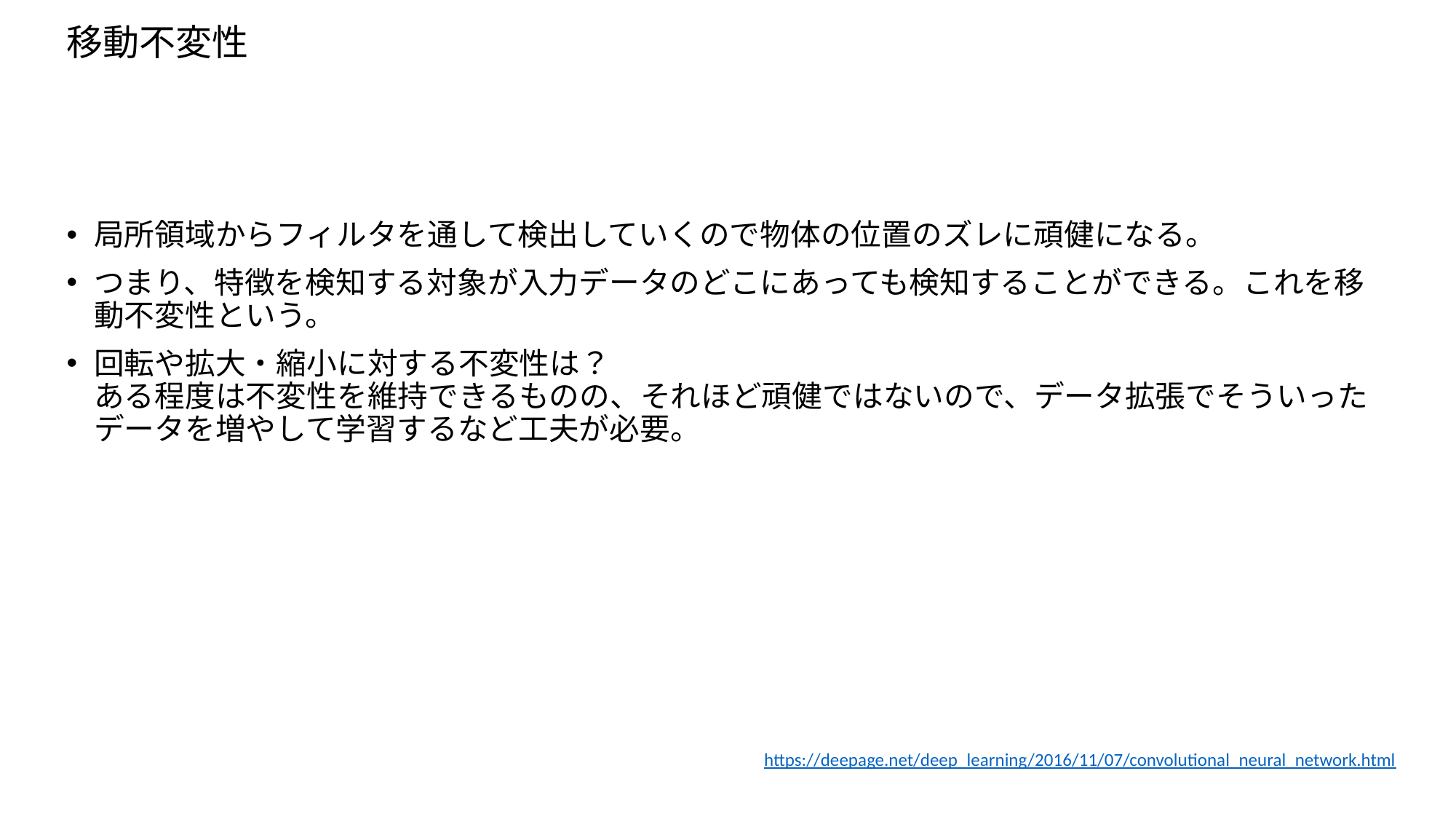

# 移動不変性
局所領域からフィルタを通して検出していくので物体の位置のズレに頑健になる。
つまり、特徴を検知する対象が入力データのどこにあっても検知することができる。これを移動不変性という。
回転や拡大・縮小に対する不変性は？
ある程度は不変性を維持できるものの、それほど頑健ではないので、データ拡張でそういったデータを増やして学習するなど工夫が必要。
https://deepage.net/deep_learning/2016/11/07/convolutional_neural_network.html